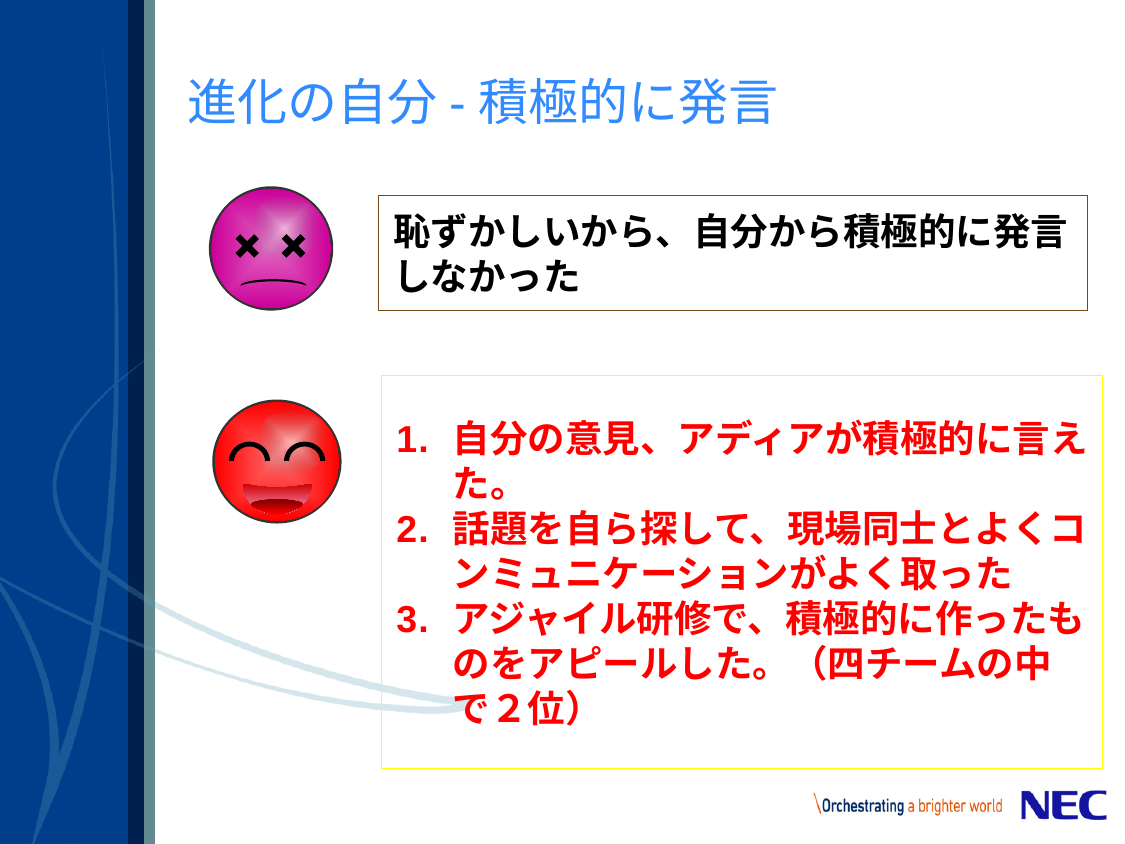

# 進化の自分-積極的に発言

恥ずかしいから、自分から積極的に発言しなかった
自分の意見、アディアが積極的に言えた。
話題を自ら探して、現場同士とよくコンミュニケーションがよく取った
アジャイル研修で、積極的に作ったものをアピールした。（四チームの中で２位）